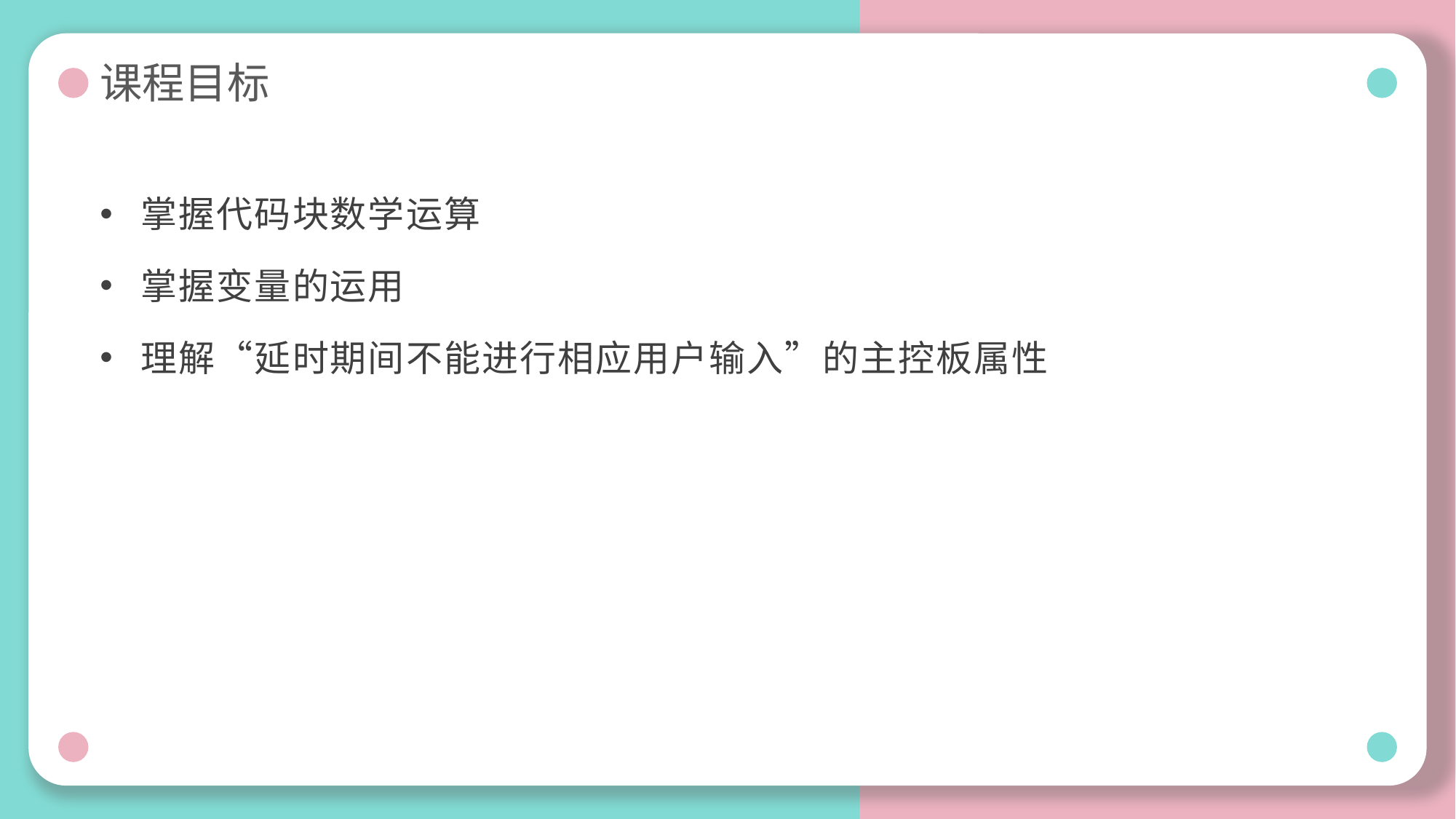

# 课程目标
掌握代码块数学运算
掌握变量的运用
理解“延时期间不能进行相应用户输入”的主控板属性